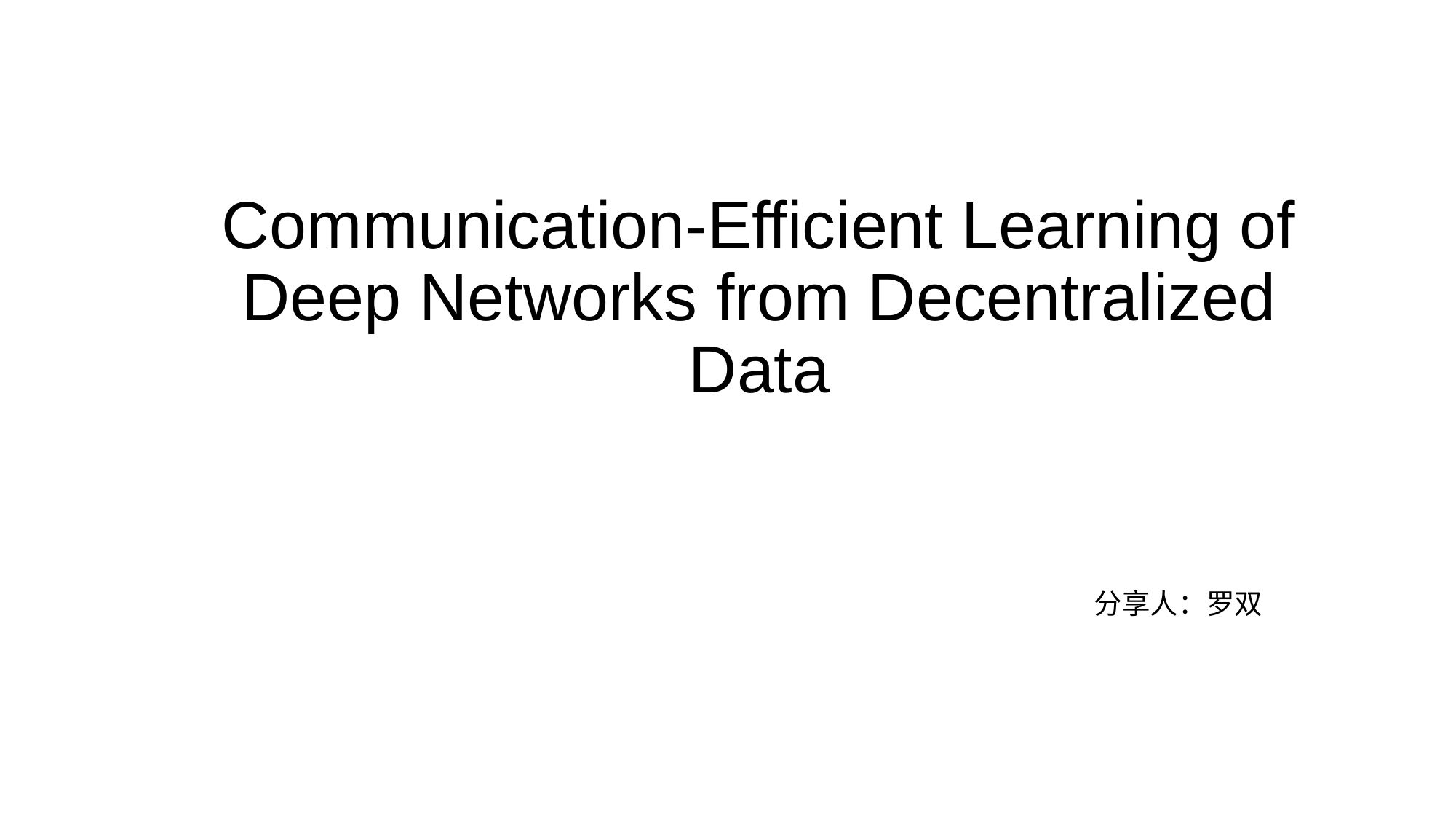

# Communication-Efficient Learning of Deep Networks from Decentralized Data

分享人：罗双